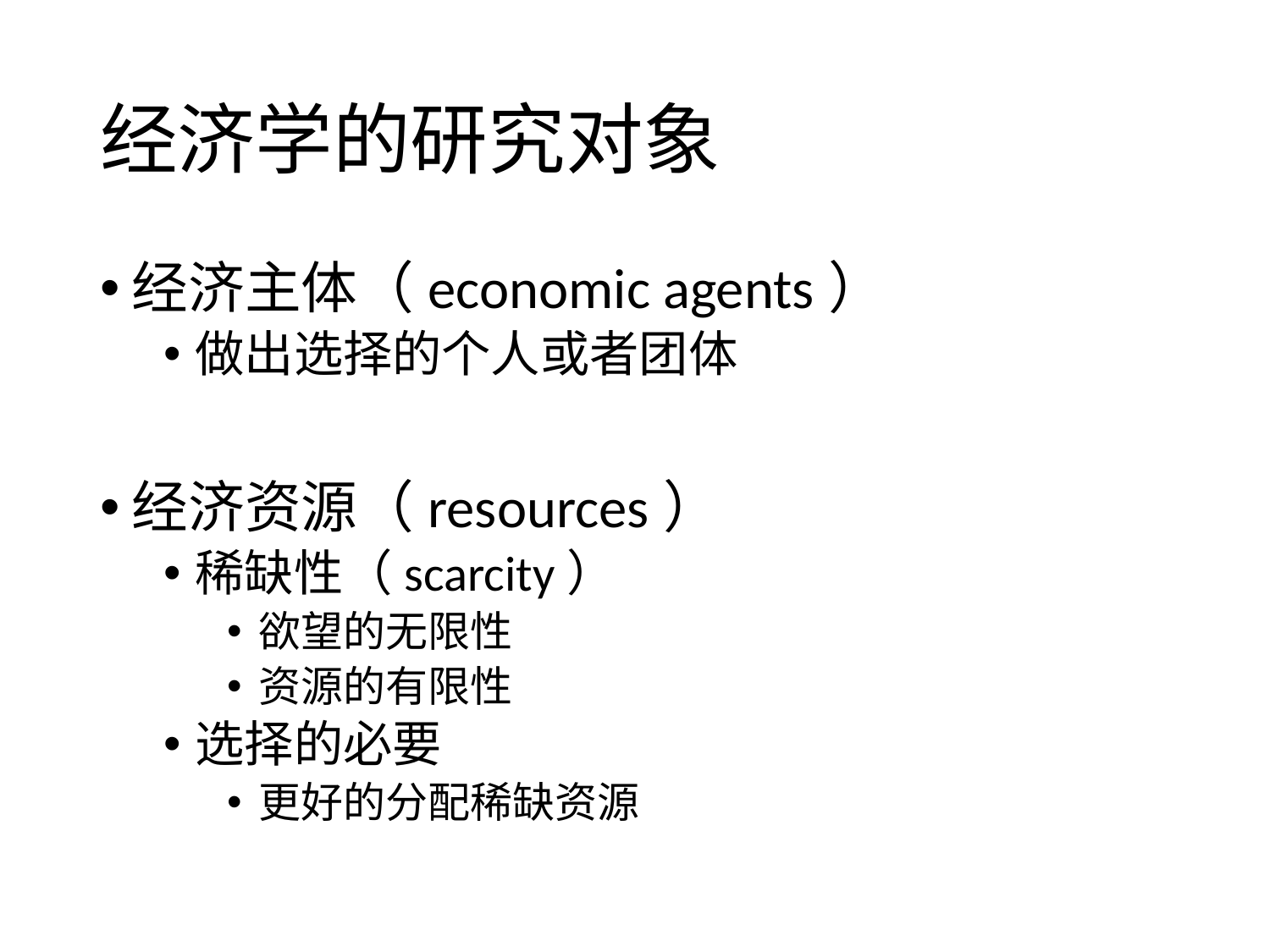

# 经济学的研究对象
经济主体（economic agents）
做出选择的个人或者团体

经济资源（resources）
稀缺性（scarcity）
欲望的无限性
资源的有限性
选择的必要
更好的分配稀缺资源